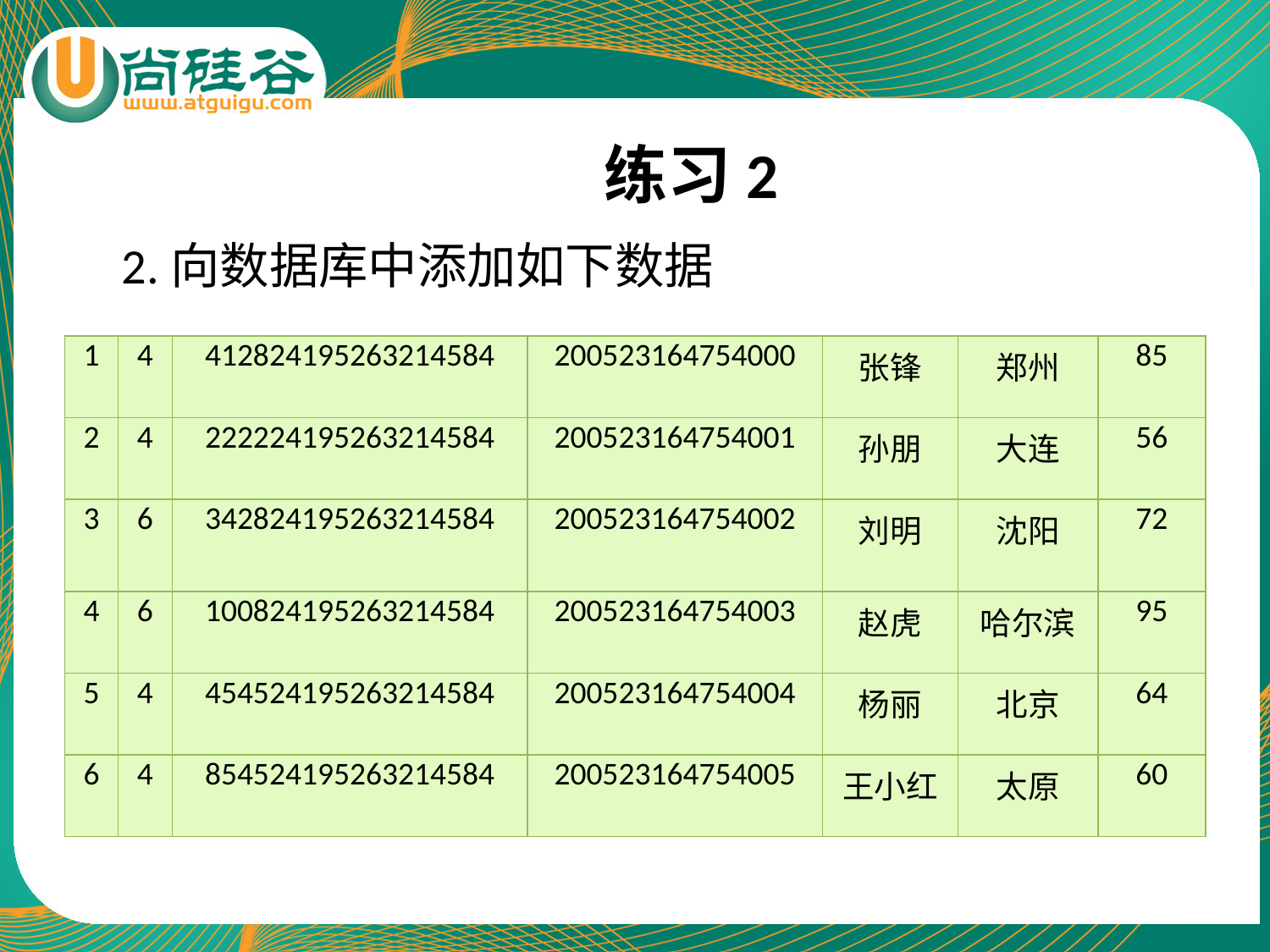

# 练习2
2.向数据库中添加如下数据
| 1 | 4 | 412824195263214584 | 200523164754000 | 张锋 | 郑州 | 85 |
| --- | --- | --- | --- | --- | --- | --- |
| 2 | 4 | 222224195263214584 | 200523164754001 | 孙朋 | 大连 | 56 |
| 3 | 6 | 342824195263214584 | 200523164754002 | 刘明 | 沈阳 | 72 |
| 4 | 6 | 100824195263214584 | 200523164754003 | 赵虎 | 哈尔滨 | 95 |
| 5 | 4 | 454524195263214584 | 200523164754004 | 杨丽 | 北京 | 64 |
| 6 | 4 | 854524195263214584 | 200523164754005 | 王小红 | 太原 | 60 |